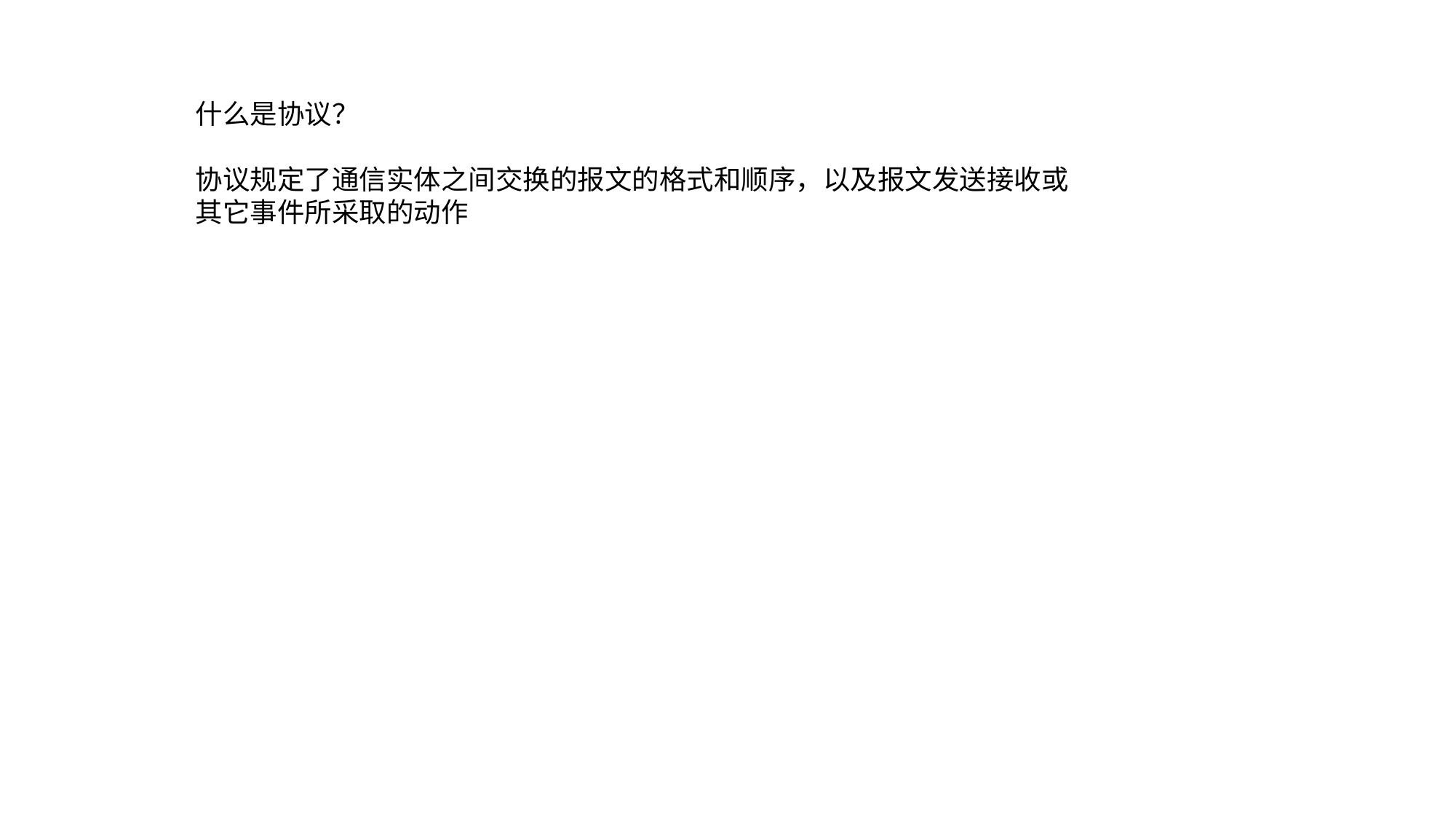

什么是协议？

协议规定了通信实体之间交换的报文的格式和顺序，以及报文发送接收或其它事件所采取的动作